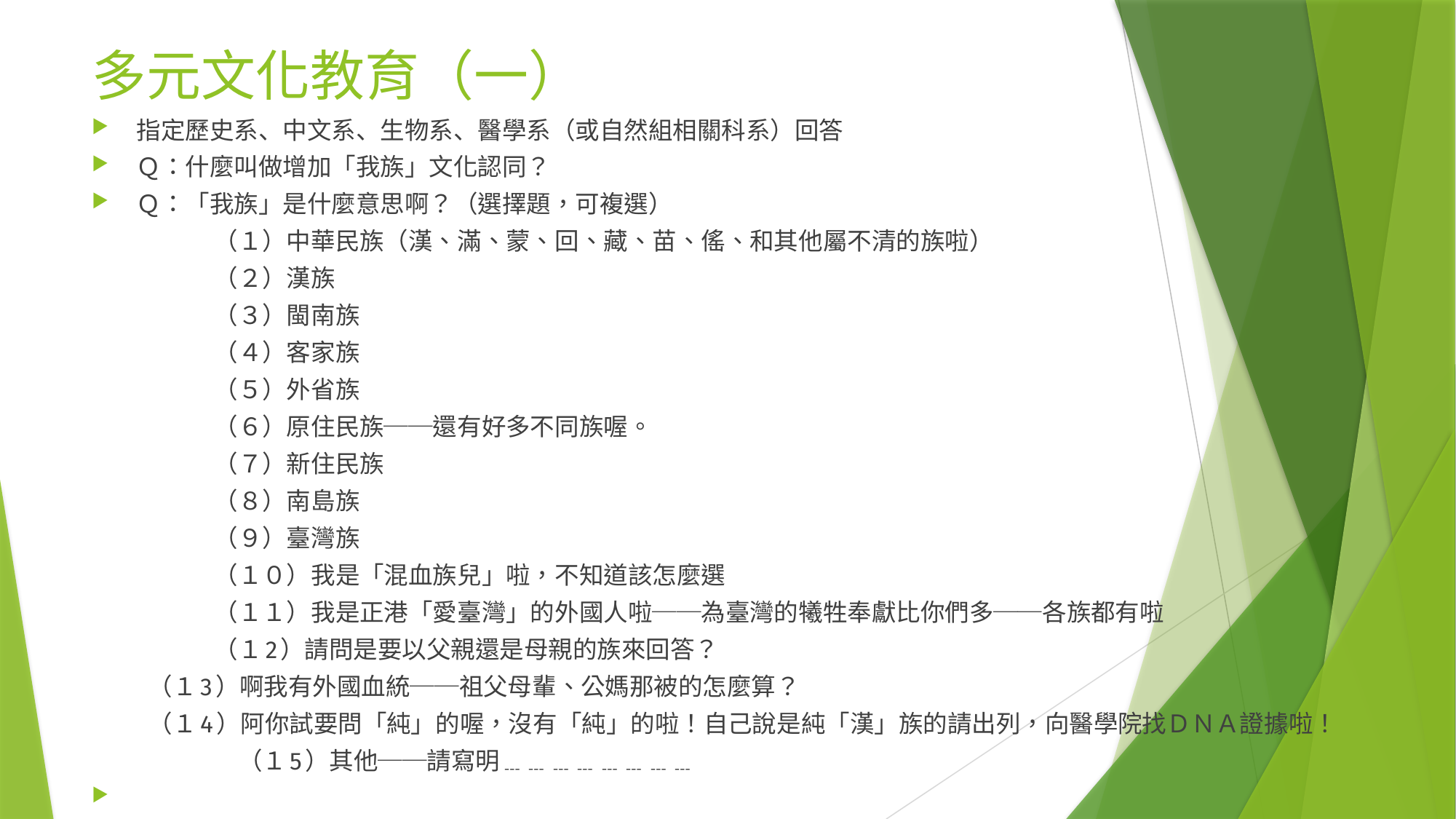

# 多元文化教育（一）
指定歷史系、中文系、生物系、醫學系（或自然組相關科系）回答
Ｑ：什麼叫做增加「我族」文化認同？
Ｑ：「我族」是什麼意思啊？（選擇題，可複選）
　　　　　（１）中華民族（漢、滿、蒙、回、藏、苗、傜、和其他屬不清的族啦）
　　　　　（２）漢族
　　　　　（３）閩南族
　　　　　（４）客家族
　　　　　（５）外省族
　　　　　（６）原住民族──還有好多不同族喔。
　　　　　（７）新住民族
　　　　　（８）南島族
　　　　　（９）臺灣族
　　　　　（１０）我是「混血族兒」啦，不知道該怎麼選
　　　　　（１１）我是正港「愛臺灣」的外國人啦──為臺灣的犧牲奉獻比你們多──各族都有啦
　　　　　（１2）請問是要以父親還是母親的族來回答？
		（１3）啊我有外國血統──祖父母輩、公媽那被的怎麼算？
		（１4）阿你試要問「純」的喔，沒有「純」的啦！自己說是純「漢」族的請出列，向醫學院找ＤＮＡ證據啦！
　　　　　　（１5）其他──請寫明﹍﹍﹍﹍﹍﹍﹍﹍